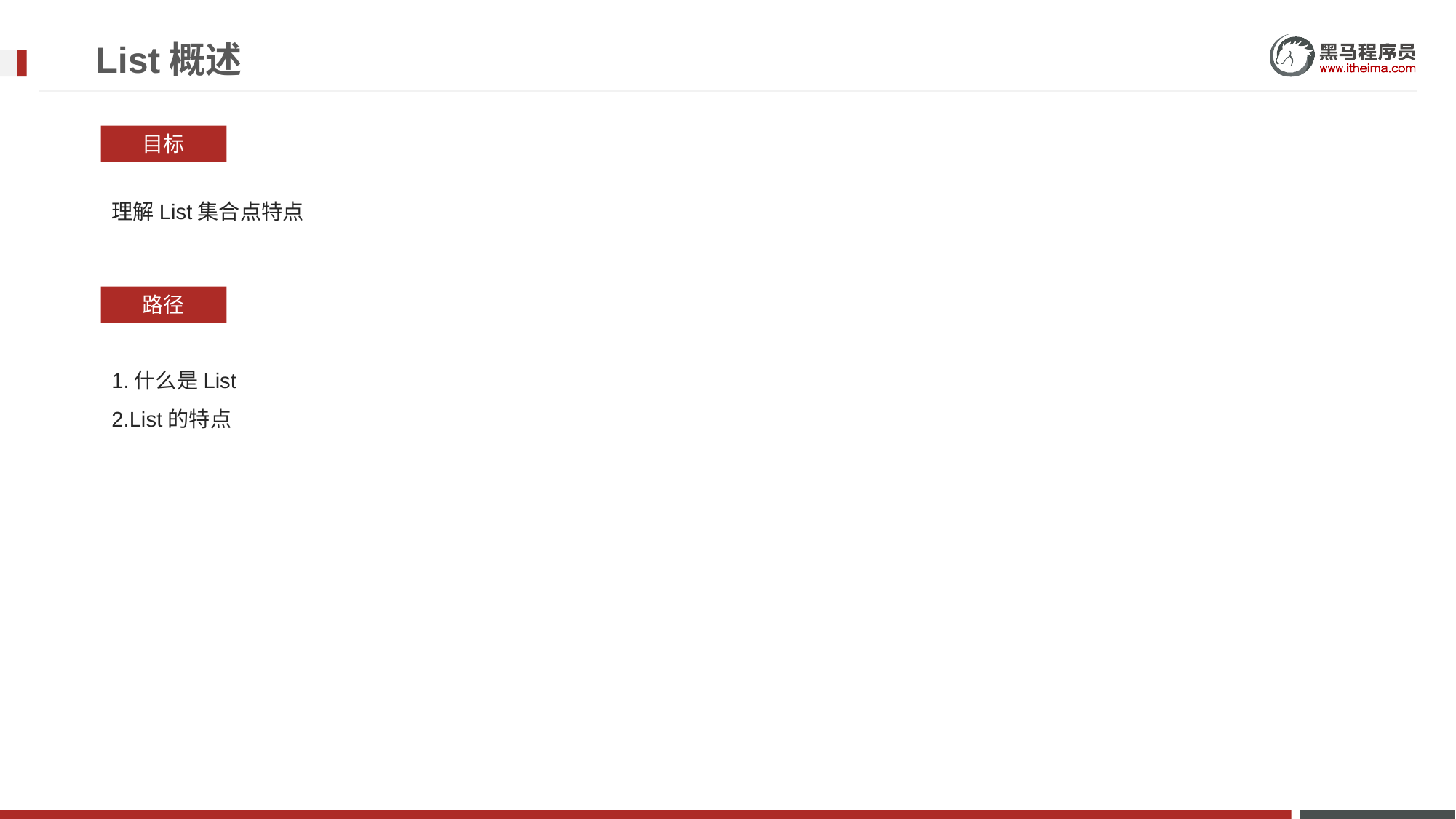

# List概述
目标
理解List集合点特点
路径
1.什么是List
2.List的特点